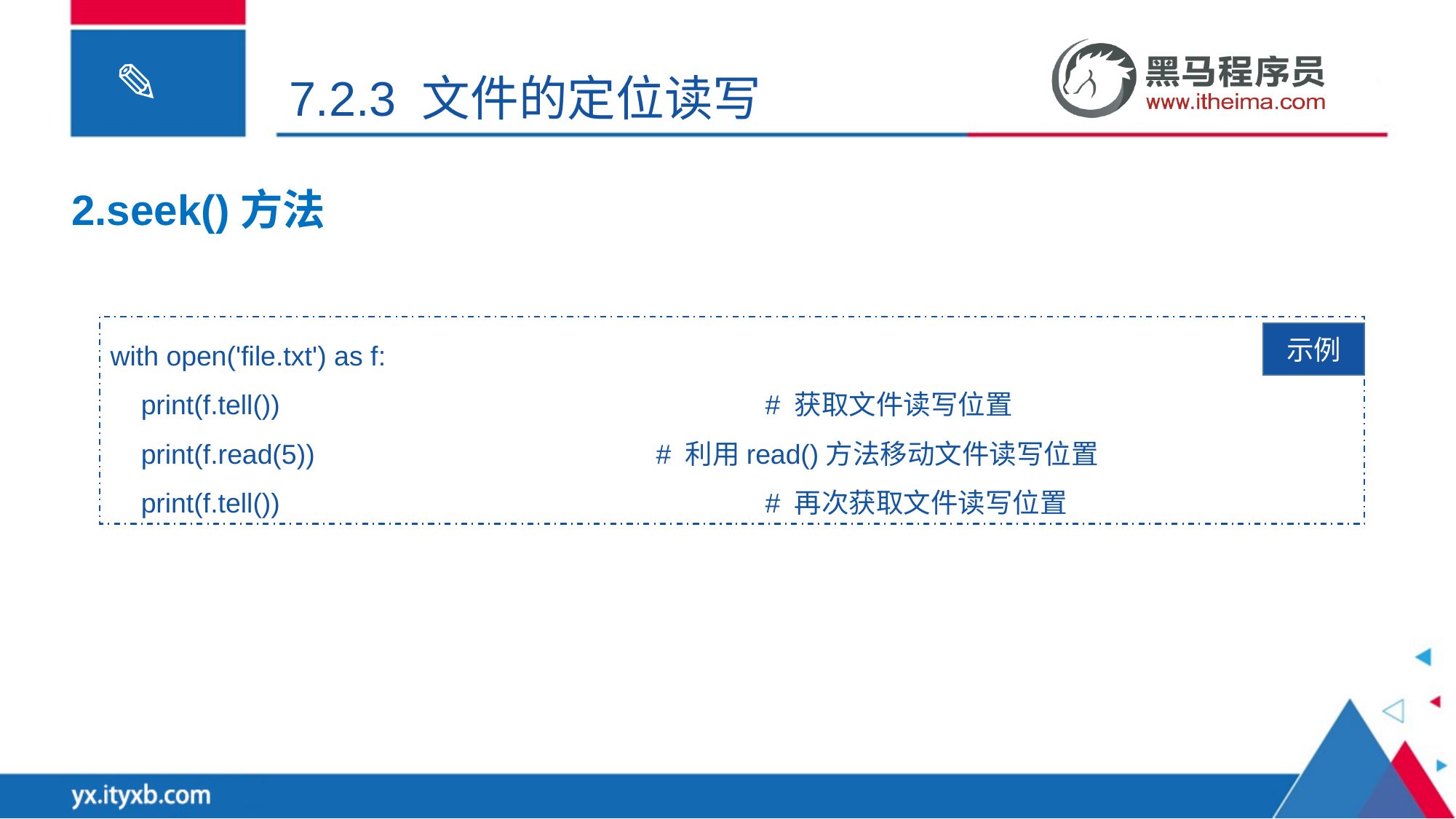

7.2.3 文件的定位读写
2.seek()方法
with open('file.txt') as f:
    print(f.tell())					# 获取文件读写位置
    print(f.read(5))				# 利用read()方法移动文件读写位置
    print(f.tell())					# 再次获取文件读写位置
示例